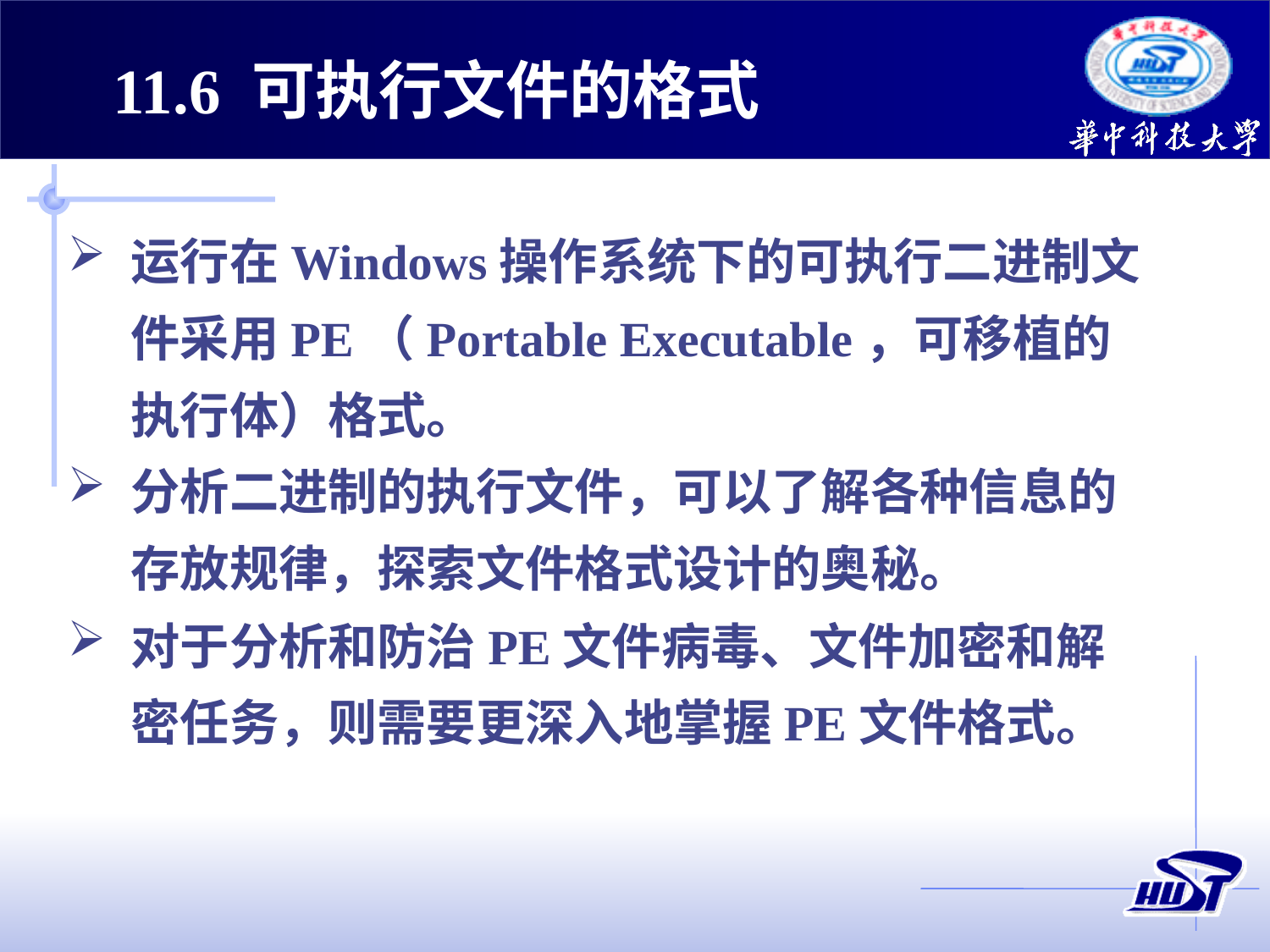

11.6 可执行文件的格式
运行在Windows操作系统下的可执行二进制文件采用PE（Portable Executable，可移植的执行体）格式。
分析二进制的执行文件，可以了解各种信息的存放规律，探索文件格式设计的奥秘。
对于分析和防治PE文件病毒、文件加密和解密任务，则需要更深入地掌握PE文件格式。